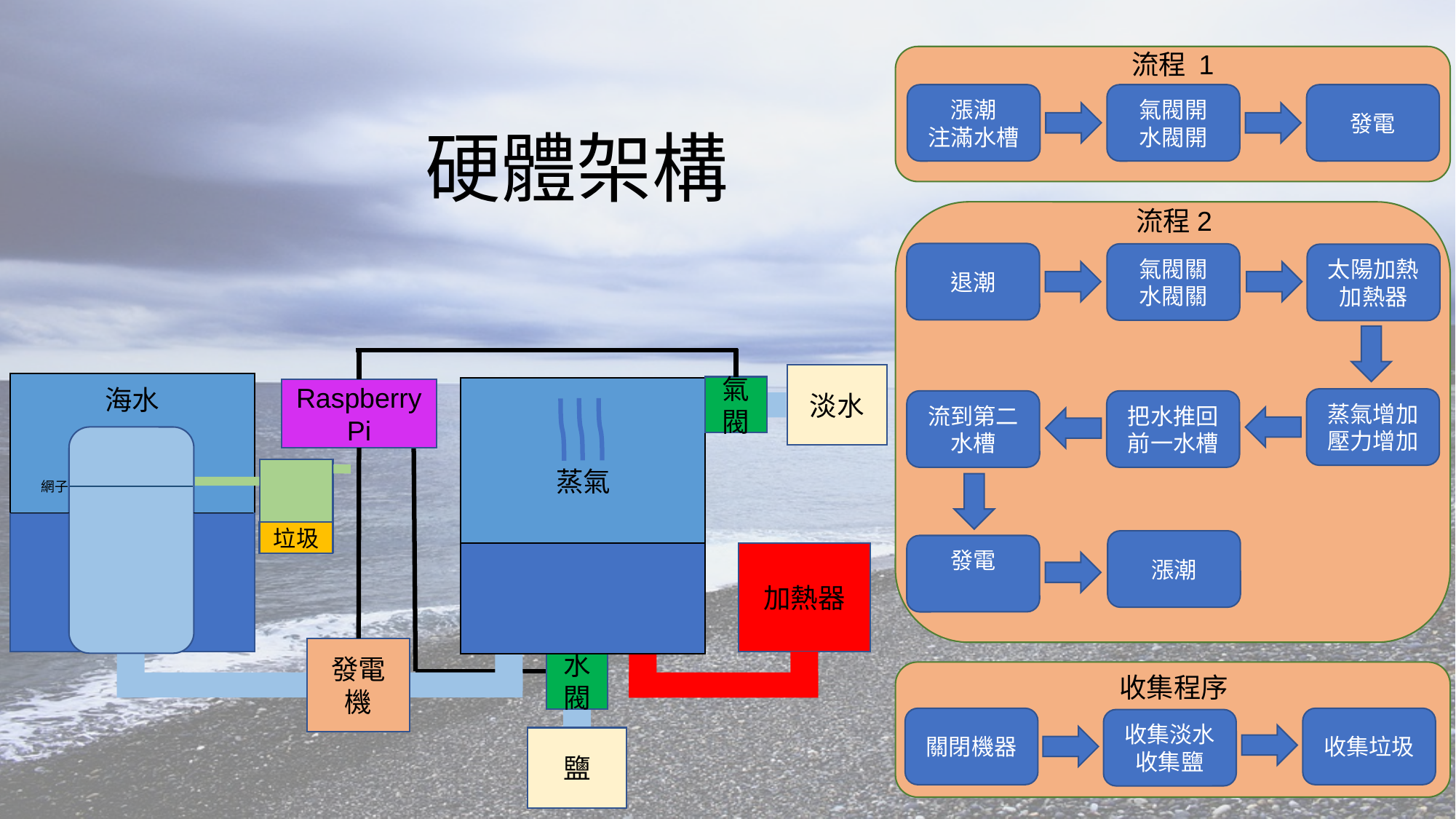

流程 1

漲潮
注滿水槽
氣閥開
水閥開
發電

硬體架構
流程2

退潮
氣閥關
水閥關
太陽加熱加熱器

淡水

海水
氣閥

Raspberry Pi

蒸氣

加熱器

發電機

水閥

鹽

垃圾

網子
蒸氣增加壓力增加
流到第二水槽
把水推回前一水槽

漲潮
發電

收集程序
關閉機器
收集垃圾
收集淡水收集鹽